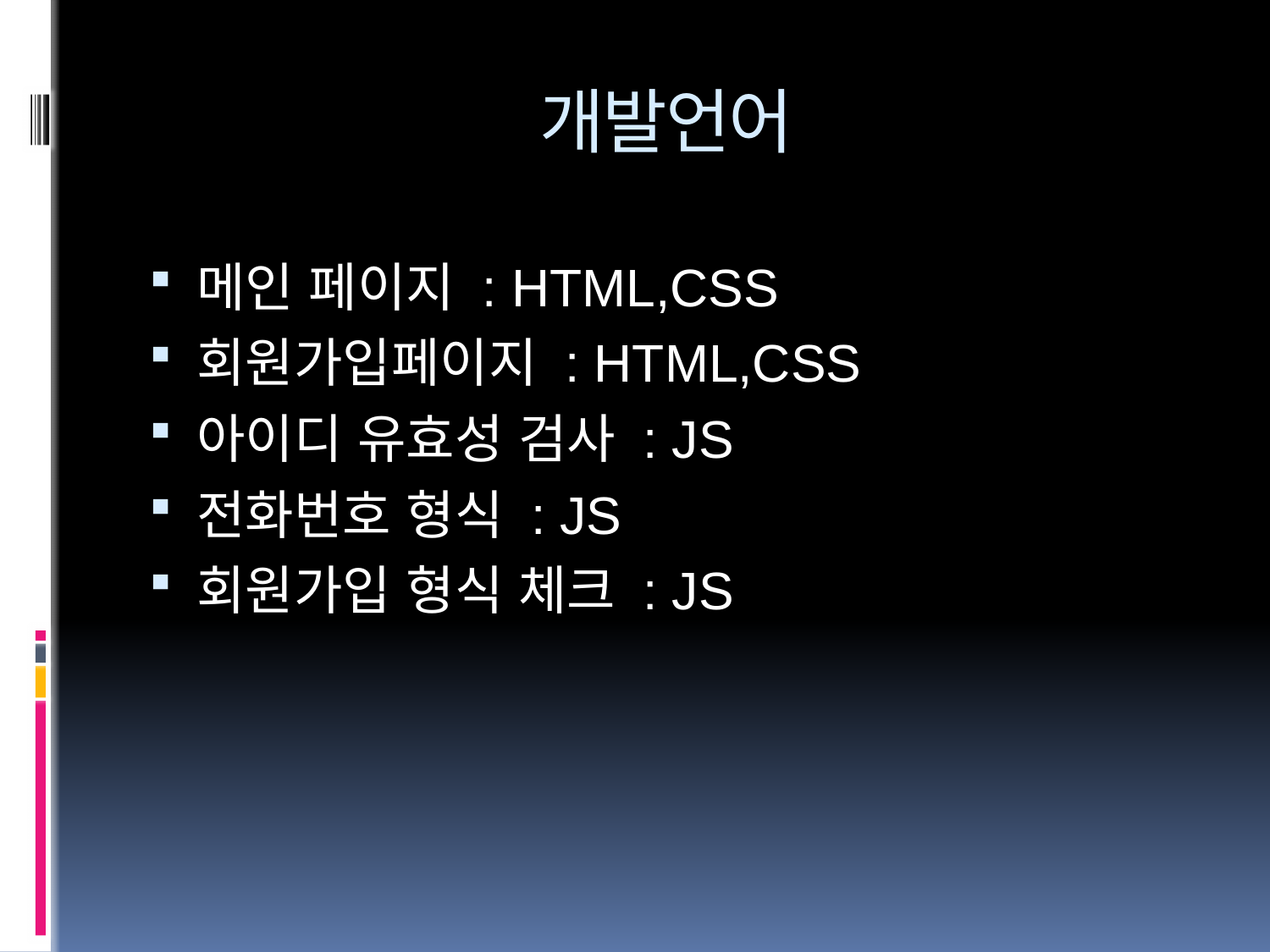

# 개발언어
메인 페이지 : HTML,CSS
회원가입페이지 : HTML,CSS
아이디 유효성 검사 : JS
전화번호 형식 : JS
회원가입 형식 체크 : JS